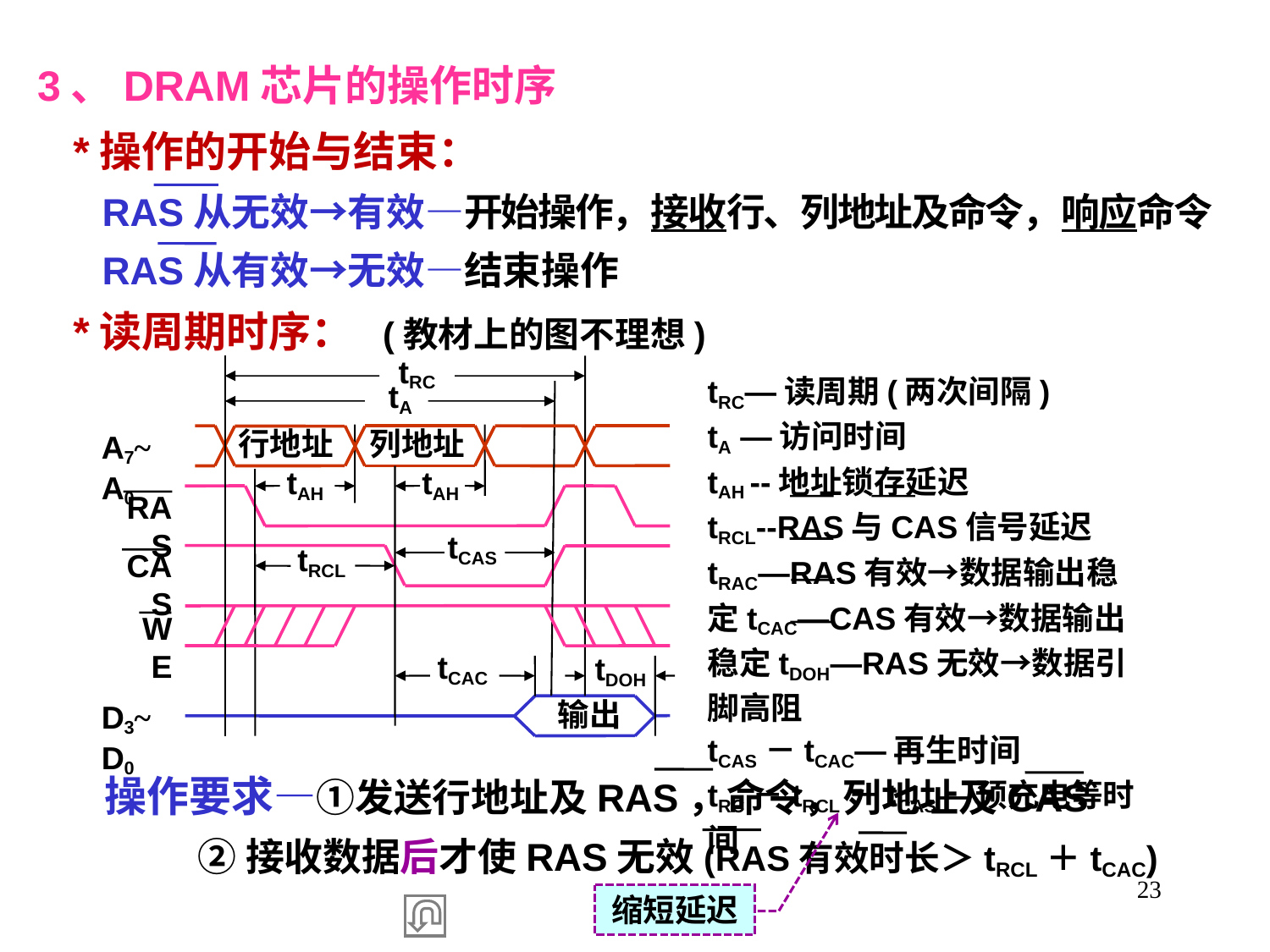

3、DRAM芯片的操作时序
   *操作的开始与结束：
      RAS从无效→有效—开始操作，接收行、列地址及命令，响应命令
      RAS从有效→无效—结束操作

   *读周期时序：  (教材上的图不理想)

tRC

tA

列地址

行地址

A7~A0

tAH

tAH

RAS

tCAS
CAS

tRCL

WE

tCAC

tDOH

D3~D0

输出

tRC—读周期(两次间隔)
tA —访问时间
tAH --地址锁存延迟
tRCL--RAS与CAS信号延迟
tRAC—RAS有效→数据输出稳定tCAC—CAS有效→数据输出稳定tDOH—RAS无效→数据引脚高阻
tCAS－tCAC—再生时间
tRC－tRCL－tCAS—预充电等时间

      操作要求—①发送行地址及RAS，命令，列地址及CAS
                  ②接收数据后才使RAS无效(RAS有效时长＞tRCL＋tCAC)

23
缩短延迟